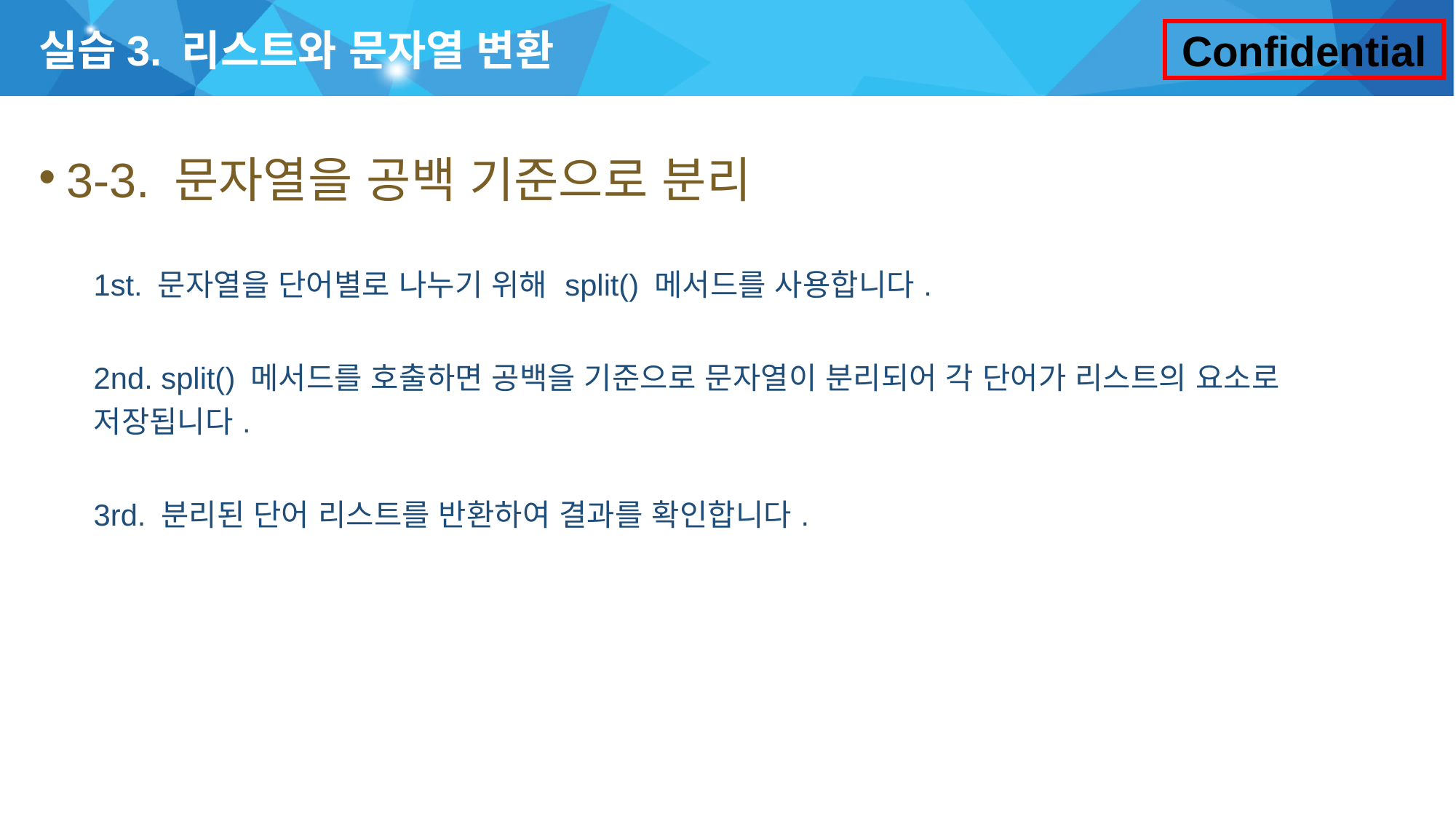

# 실습3. 리스트와 문자열 변환
3-3. 문자열을 공백 기준으로 분리

1st. 문자열을 단어별로 나누기 위해 split() 메서드를 사용합니다.

2nd. split() 메서드를 호출하면 공백을 기준으로 문자열이 분리되어 각 단어가 리스트의 요소로 저장됩니다.

3rd. 분리된 단어 리스트를 반환하여 결과를 확인합니다.